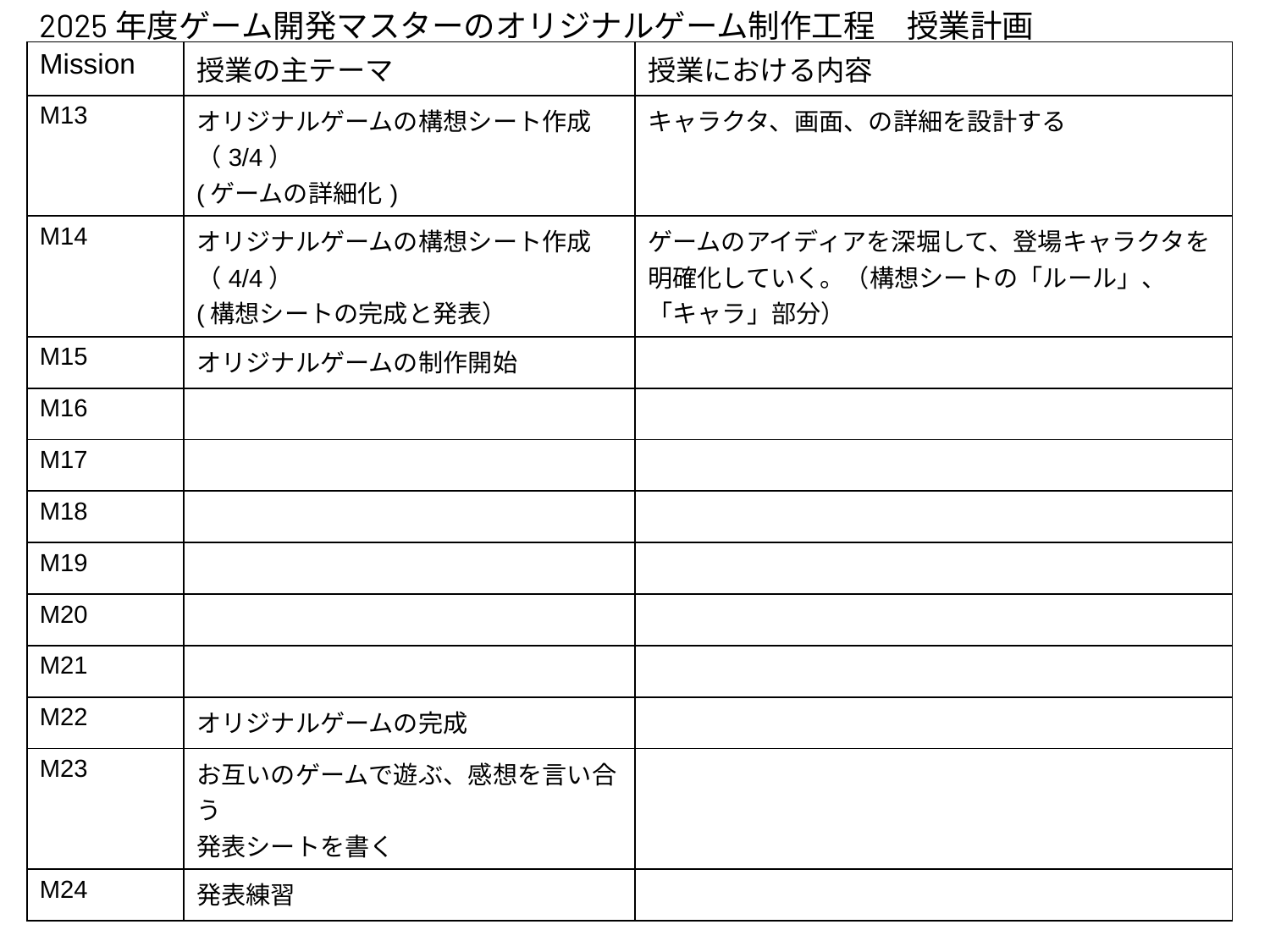

2025年度ゲーム開発マスターのオリジナルゲーム制作工程　授業計画
| Mission | 授業の主テーマ | 授業における内容 |
| --- | --- | --- |
| M13 | オリジナルゲームの構想シート作成（3/4） (ゲームの詳細化) | キャラクタ、画面、の詳細を設計する |
| M14 | オリジナルゲームの構想シート作成（4/4） (構想シートの完成と発表） | ゲームのアイディアを深堀して、登場キャラクタを明確化していく。（構想シートの「ルール」、「キャラ」部分） |
| M15 | オリジナルゲームの制作開始 |  |
| M16 |  |  |
| M17 |  |  |
| M18 |  |  |
| M19 |  |  |
| M20 |  |  |
| M21 |  |  |
| M22 | オリジナルゲームの完成 |  |
| M23 | お互いのゲームで遊ぶ、感想を言い合う 発表シートを書く |  |
| M24 | 発表練習 |  |